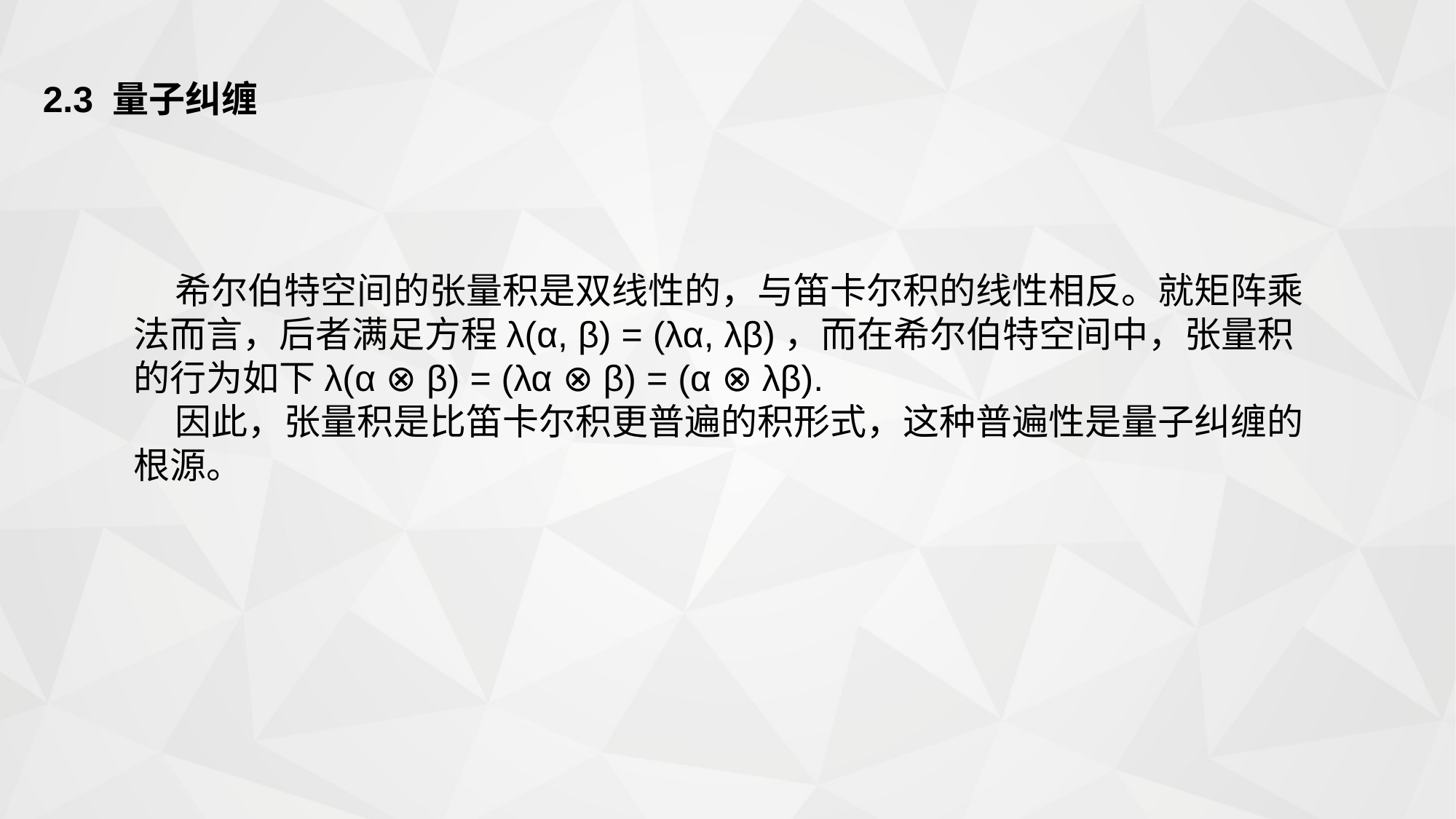

2.3 量子纠缠
    希尔伯特空间的张量积是双线性的，与笛卡尔积的线性相反。就矩阵乘法而言，后者满足方程λ(α, β) = (λα, λβ)，而在希尔伯特空间中，张量积的行为如下λ(α ⊗ β) = (λα ⊗ β) = (α ⊗ λβ).
    因此，张量积是比笛卡尔积更普遍的积形式，这种普遍性是量子纠缠的根源。